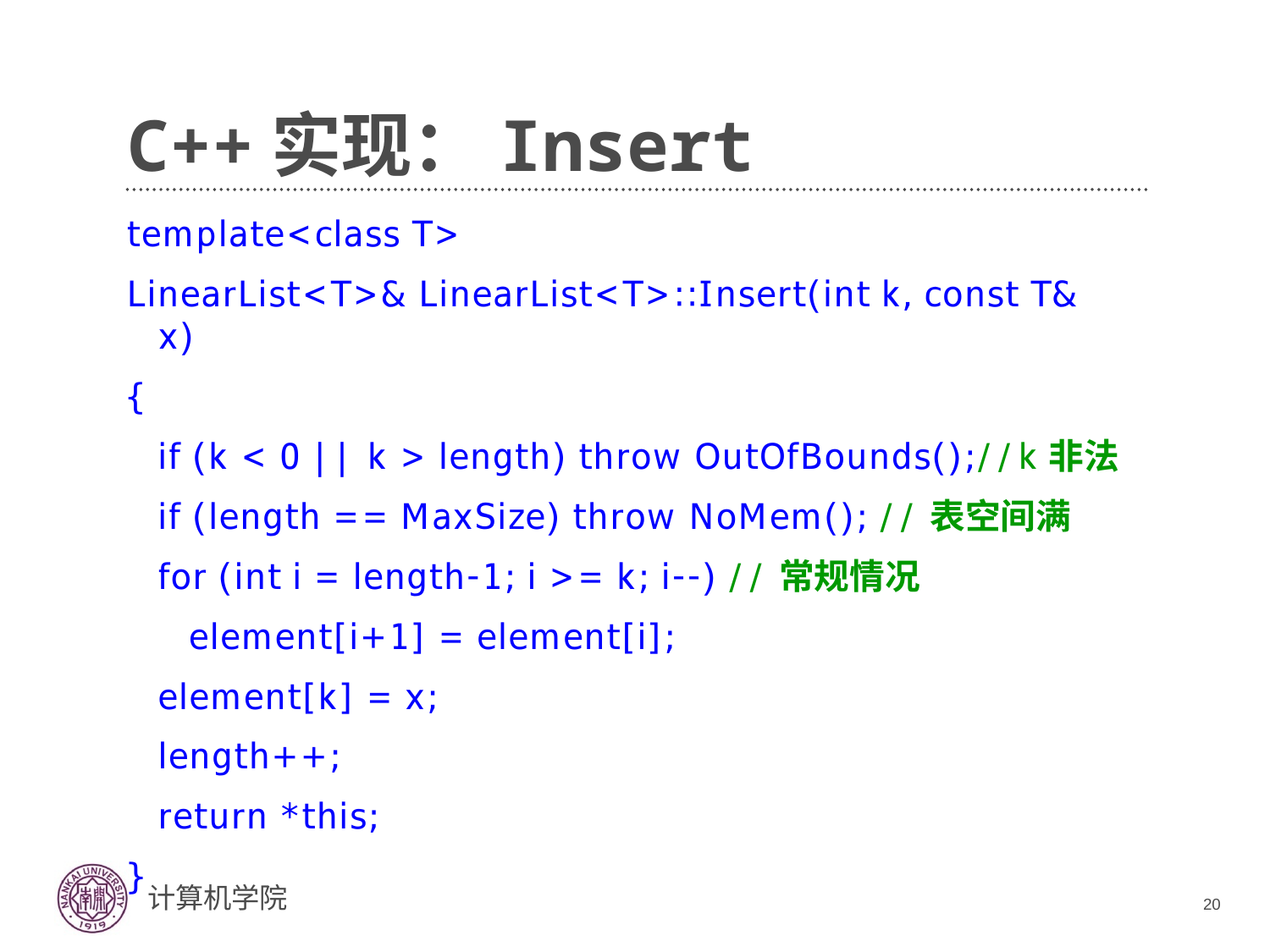

# C++实现：Insert
template<class T>
LinearList<T>& LinearList<T>::Insert(int k, const T& x)
{
   if (k < 0 || k > length) throw OutOfBounds();//k非法
   if (length == MaxSize) throw NoMem(); //表空间满
   for (int i = length-1; i >= k; i--) //常规情况
      element[i+1] = element[i];
   element[k] = x;
   length++;
   return *this;
}

20